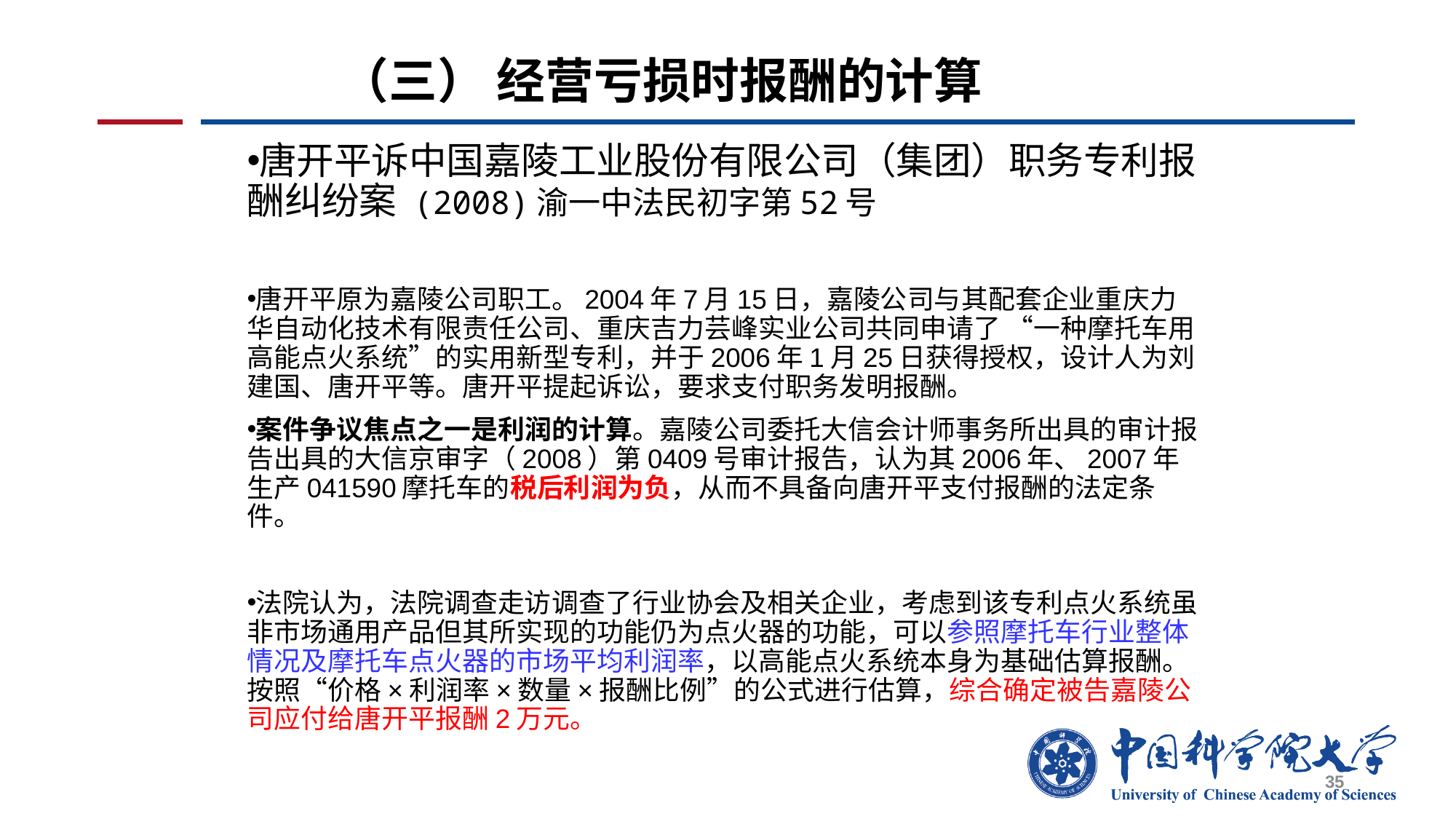

35

# （三） 经营亏损时报酬的计算
唐开平诉中国嘉陵工业股份有限公司（集团）职务专利报酬纠纷案 (2008)渝一中法民初字第52号

唐开平原为嘉陵公司职工。2004年7月15日，嘉陵公司与其配套企业重庆力华自动化技术有限责任公司、重庆吉力芸峰实业公司共同申请了 “一种摩托车用高能点火系统”的实用新型专利，并于2006年1月25日获得授权，设计人为刘建国、唐开平等。唐开平提起诉讼，要求支付职务发明报酬。
案件争议焦点之一是利润的计算。嘉陵公司委托大信会计师事务所出具的审计报告出具的大信京审字（2008）第0409号审计报告，认为其2006年、2007年生产041590摩托车的税后利润为负，从而不具备向唐开平支付报酬的法定条件。

法院认为，法院调查走访调查了行业协会及相关企业，考虑到该专利点火系统虽非市场通用产品但其所实现的功能仍为点火器的功能，可以参照摩托车行业整体情况及摩托车点火器的市场平均利润率，以高能点火系统本身为基础估算报酬。按照“价格×利润率×数量×报酬比例”的公式进行估算，综合确定被告嘉陵公司应付给唐开平报酬2万元。